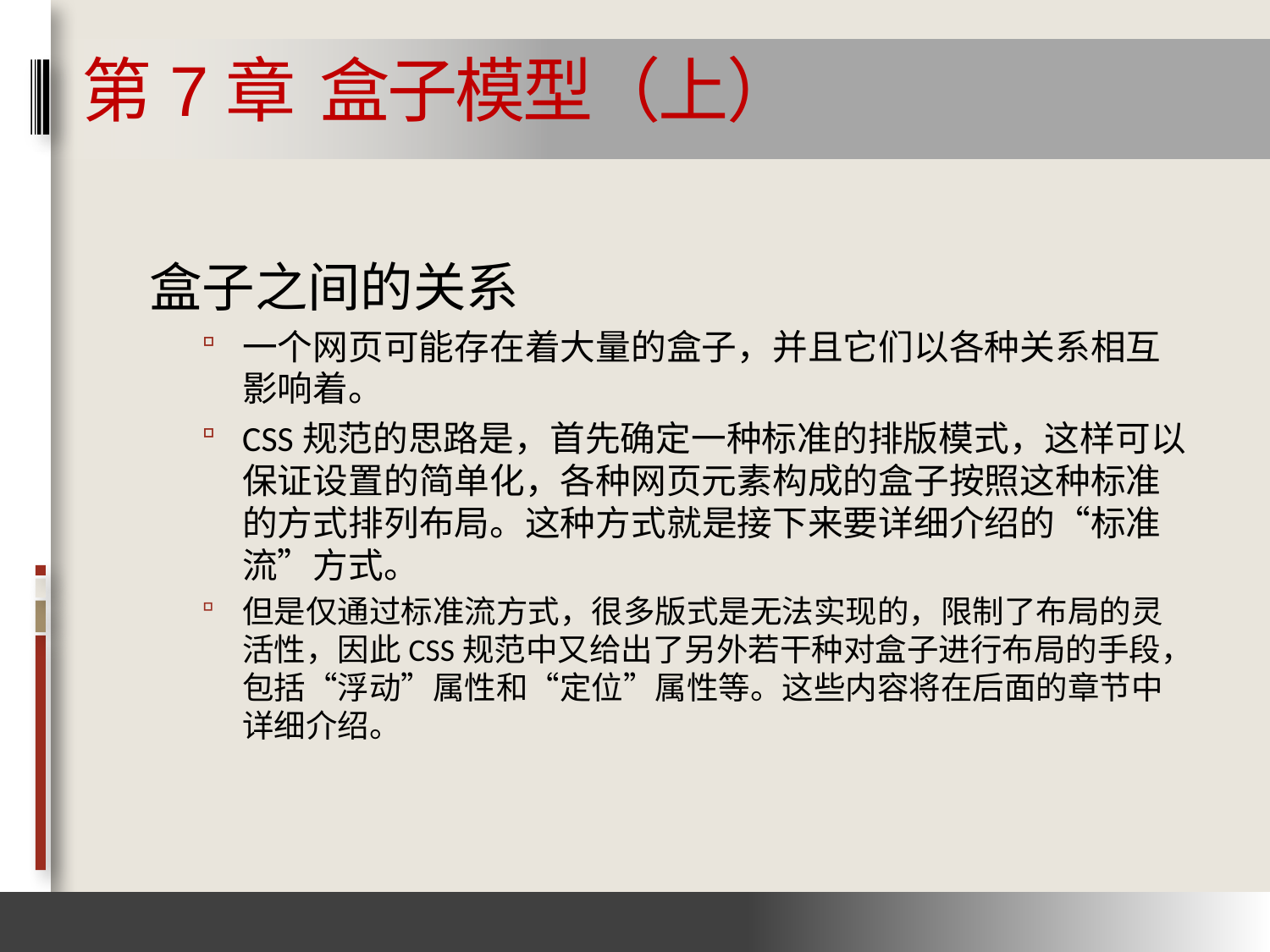

# 第7章  盒子模型（上）
盒子之间的关系
一个网页可能存在着大量的盒子，并且它们以各种关系相互影响着。
CSS规范的思路是，首先确定一种标准的排版模式，这样可以保证设置的简单化，各种网页元素构成的盒子按照这种标准的方式排列布局。这种方式就是接下来要详细介绍的“标准流”方式。
但是仅通过标准流方式，很多版式是无法实现的，限制了布局的灵活性，因此CSS规范中又给出了另外若干种对盒子进行布局的手段，包括“浮动”属性和“定位”属性等。这些内容将在后面的章节中详细介绍。